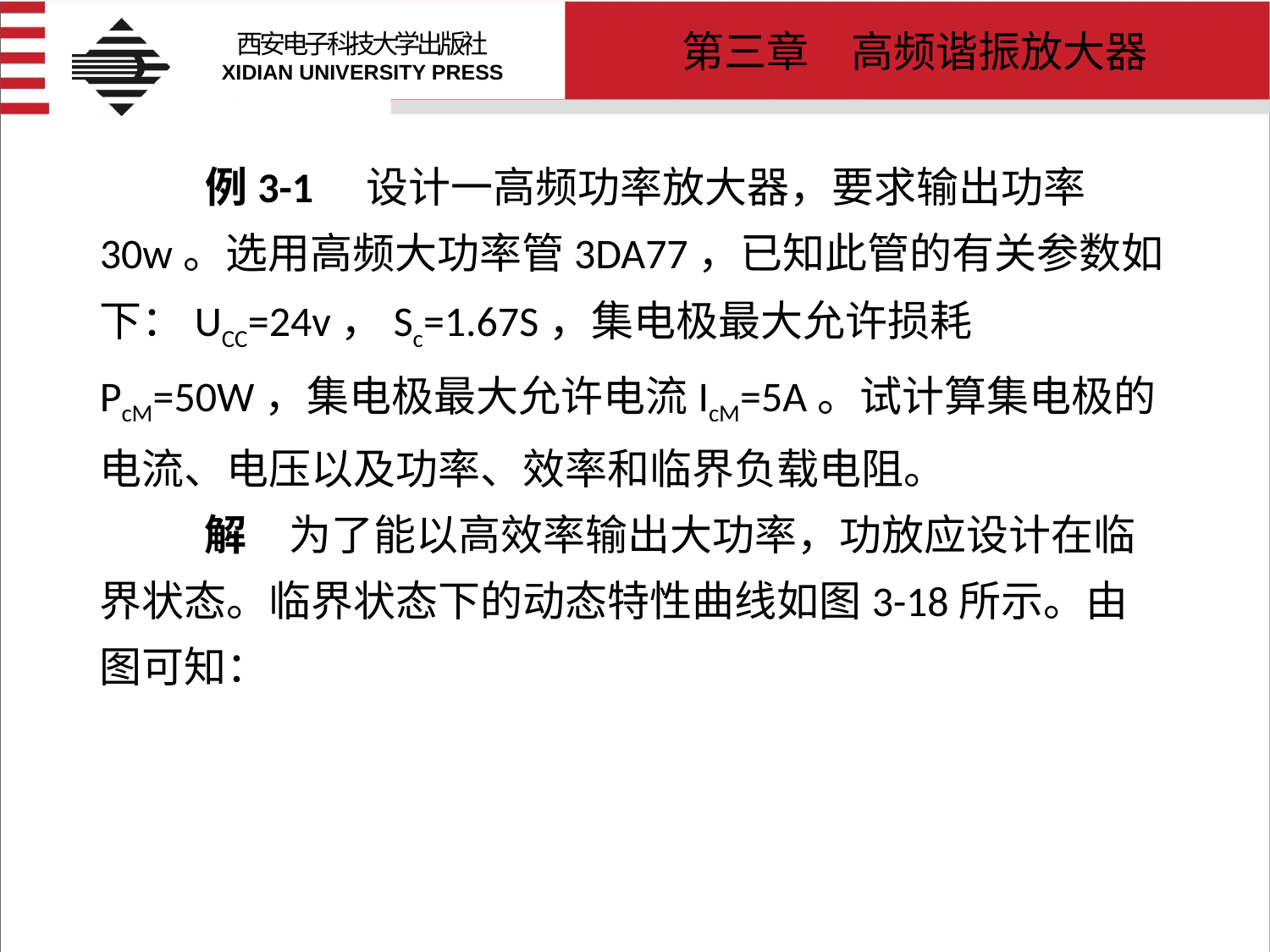

# 例3-1　设计一高频功率放大器，要求输出功率30w。选用高频大功率管3DA77，已知此管的有关参数如下：UCC=24v，Sc=1.67S，集电极最大允许损耗PcM=50W，集电极最大允许电流IcM=5A。试计算集电极的电流、电压以及功率、效率和临界负载电阻。 解　为了能以高效率输出大功率，功放应设计在临界状态。临界状态下的动态特性曲线如图3-18所示。由图可知：